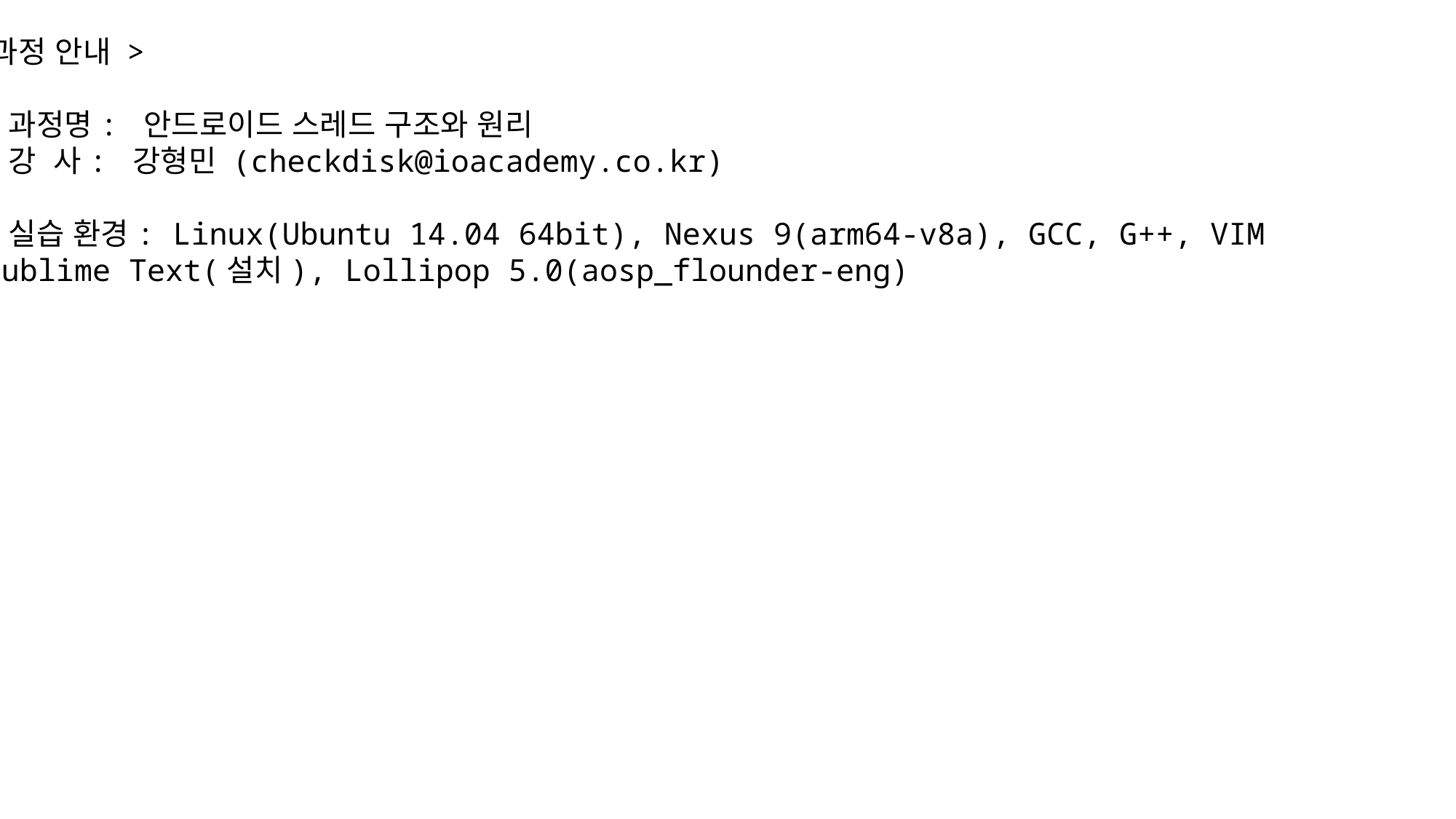

< 과정 안내 >

1. 과정명: 안드로이드 스레드 구조와 원리
2. 강  사: 강형민 (checkdisk@ioacademy.co.kr)

3. 실습 환경: Linux(Ubuntu 14.04 64bit), Nexus 9(arm64-v8a), GCC, G++, VIM
, Sublime Text(설치), Lollipop 5.0(aosp_flounder-eng)